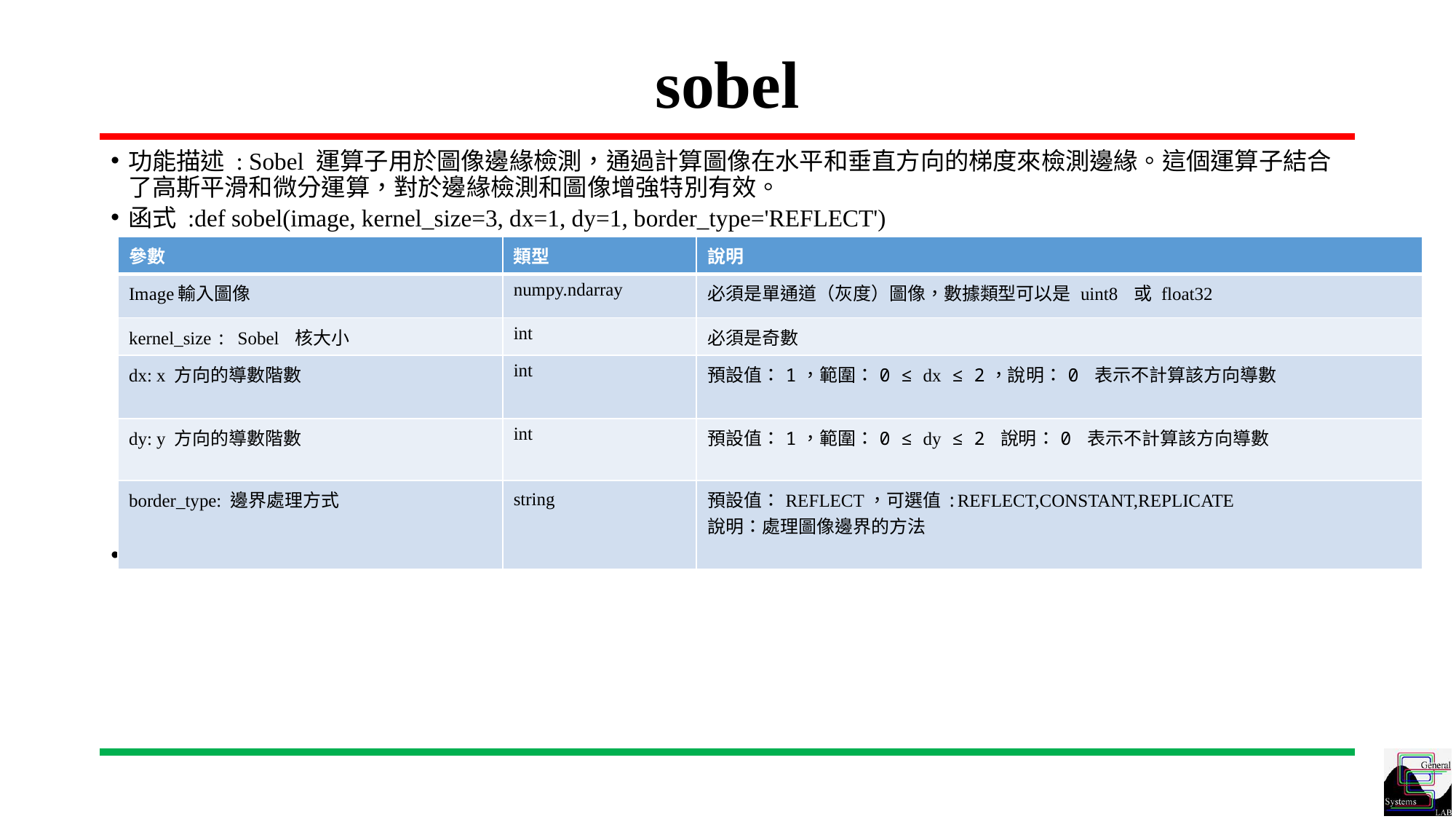

# sobel
功能描述 : Sobel 運算子用於圖像邊緣檢測，通過計算圖像在水平和垂直方向的梯度來檢測邊緣。這個運算子結合了高斯平滑和微分運算，對於邊緣檢測和圖像增強特別有效。
函式 :def sobel(image, kernel_size=3, dx=1, dy=1, border_type='REFLECT')

返回值 : numpy.ndarray，梯度圖像，與輸入圖像大小相同

| 參數 | 類型 | 說明 |
| --- | --- | --- |
| Image輸入圖像 | numpy.ndarray | 必須是單通道（灰度）圖像，數據類型可以是 uint8 或 float32 |
| kernel\_size : Sobel 核大小 | int | 必須是奇數 |
| dx: x 方向的導數階數 | int | 預設值：1，範圍：0 ≤ dx ≤ 2，說明：0 表示不計算該方向導數 |
| dy: y 方向的導數階數 | int | 預設值：1，範圍：0 ≤ dy ≤ 2 說明：0 表示不計算該方向導數 |
| border\_type: 邊界處理方式 | string | 預設值：REFLECT，可選值:REFLECT,CONSTANT,REPLICATE 說明：處理圖像邊界的方法 |